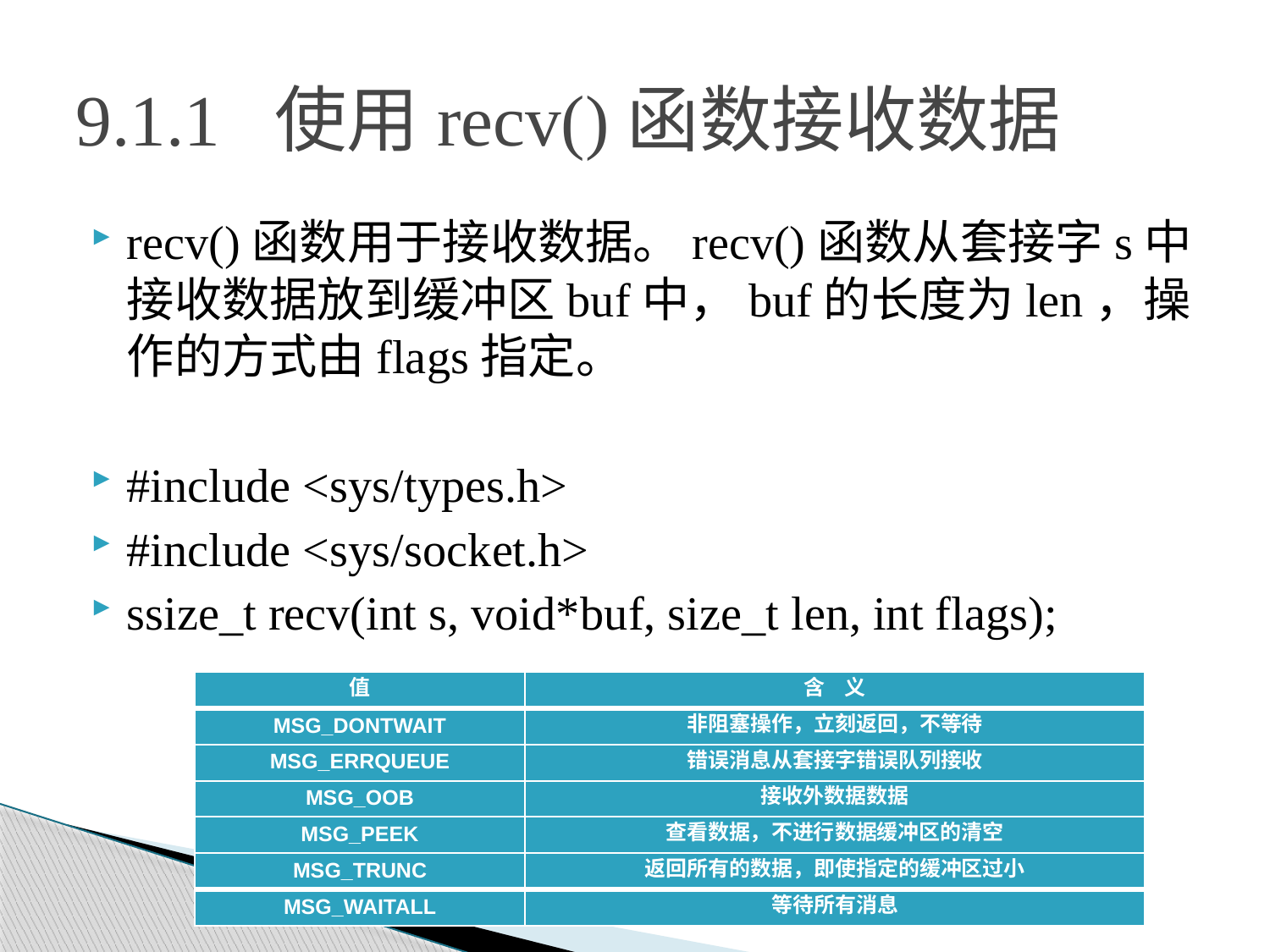

# 9.1.1  使用recv()函数接收数据
recv()函数用于接收数据。recv()函数从套接字s中接收数据放到缓冲区buf中，buf的长度为len，操作的方式由flags指定。

#include <sys/types.h>
#include <sys/socket.h>
ssize_t recv(int s, void*buf, size_t len, int flags);
| 值 | 含 义 |
| --- | --- |
| MSG\_DONTWAIT | 非阻塞操作，立刻返回，不等待 |
| MSG\_ERRQUEUE | 错误消息从套接字错误队列接收 |
| MSG\_OOB | 接收外数据数据 |
| MSG\_PEEK | 查看数据，不进行数据缓冲区的清空 |
| MSG\_TRUNC | 返回所有的数据，即使指定的缓冲区过小 |
| MSG\_WAITALL | 等待所有消息 |